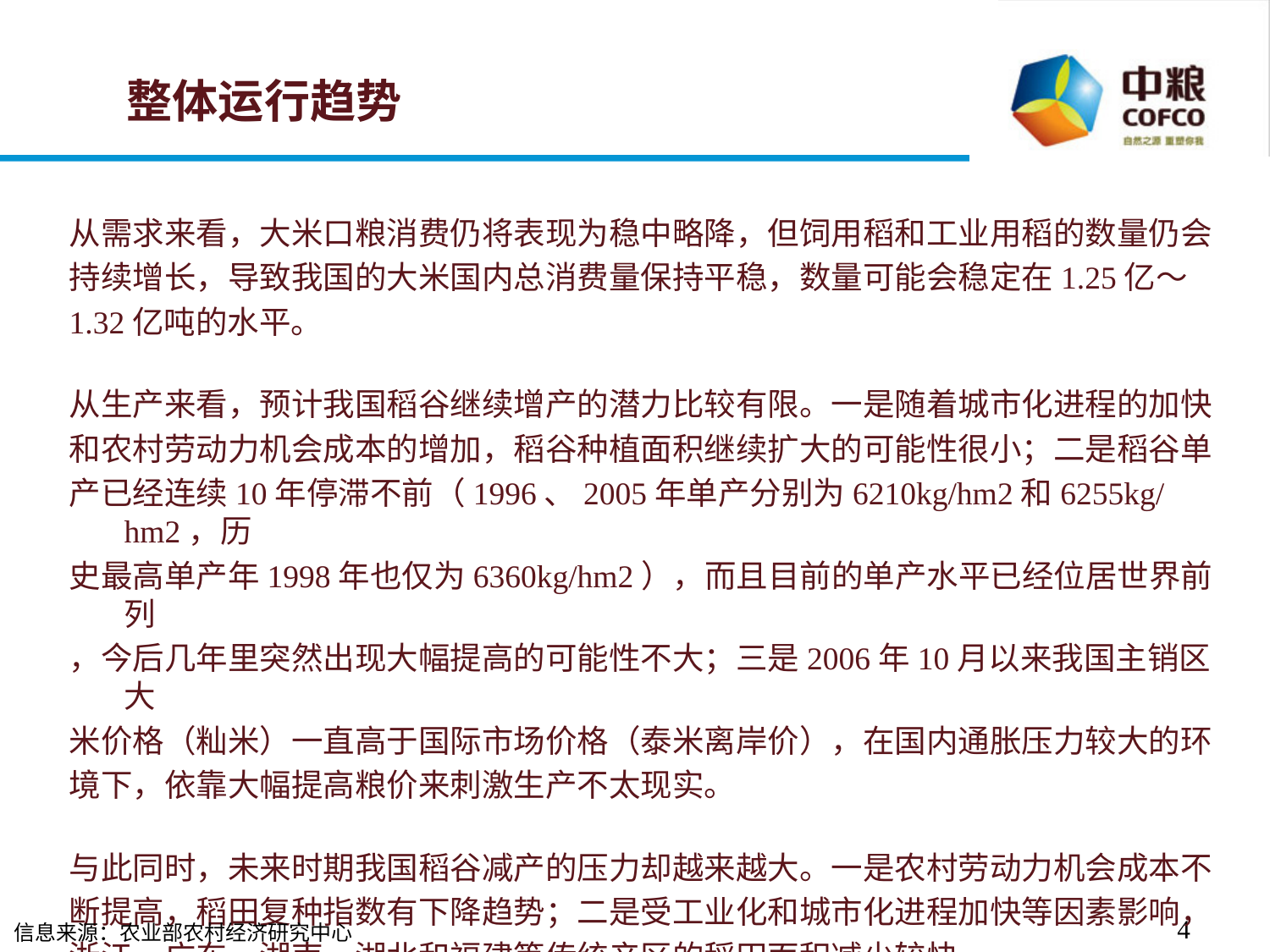

# 整体运行趋势
从需求来看，大米口粮消费仍将表现为稳中略降，但饲用稻和工业用稻的数量仍会
持续增长，导致我国的大米国内总消费量保持平稳，数量可能会稳定在1.25亿～
1.32亿吨的水平。
从生产来看，预计我国稻谷继续增产的潜力比较有限。一是随着城市化进程的加快
和农村劳动力机会成本的增加，稻谷种植面积继续扩大的可能性很小；二是稻谷单
产已经连续10年停滞不前（1996、2005年单产分别为6210kg/hm2和6255kg/hm2，历
史最高单产年1998年也仅为6360kg/hm2），而且目前的单产水平已经位居世界前列
，今后几年里突然出现大幅提高的可能性不大；三是2006年10月以来我国主销区大
米价格（籼米）一直高于国际市场价格（泰米离岸价），在国内通胀压力较大的环
境下，依靠大幅提高粮价来刺激生产不太现实。
与此同时，未来时期我国稻谷减产的压力却越来越大。一是农村劳动力机会成本不
断提高，稻田复种指数有下降趋势；二是受工业化和城市化进程加快等因素影响，
浙江、广东、湖南、湖北和福建等传统产区的稻田面积减少较快。
信息来源：农业部农村经济研究中心